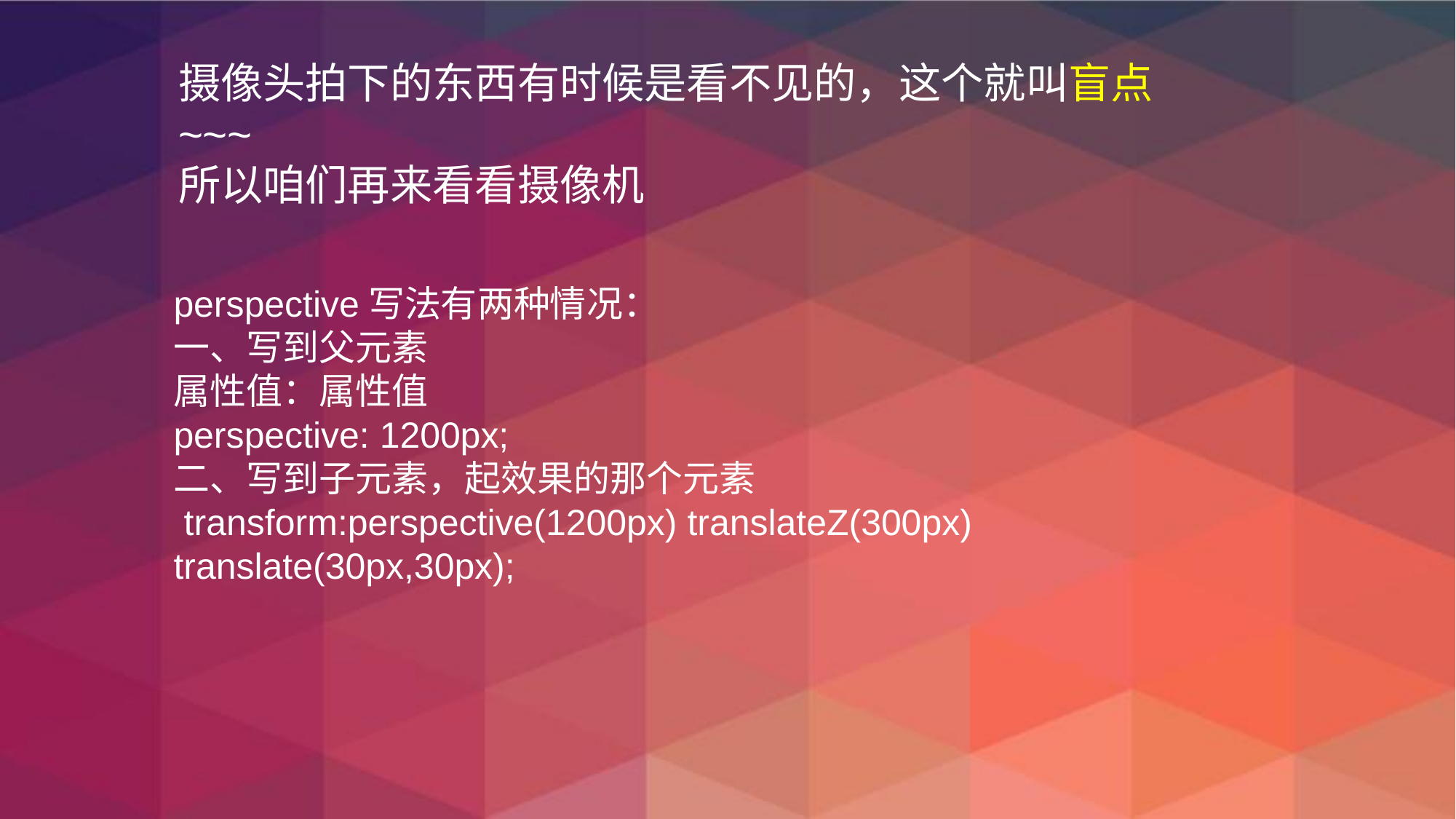

摄像头拍下的东西有时候是看不见的，这个就叫盲点~~~
所以咱们再来看看摄像机
perspective写法有两种情况：
一、写到父元素
属性值：属性值
perspective: 1200px;
二、写到子元素，起效果的那个元素
 transform:perspective(1200px) translateZ(300px) translate(30px,30px);